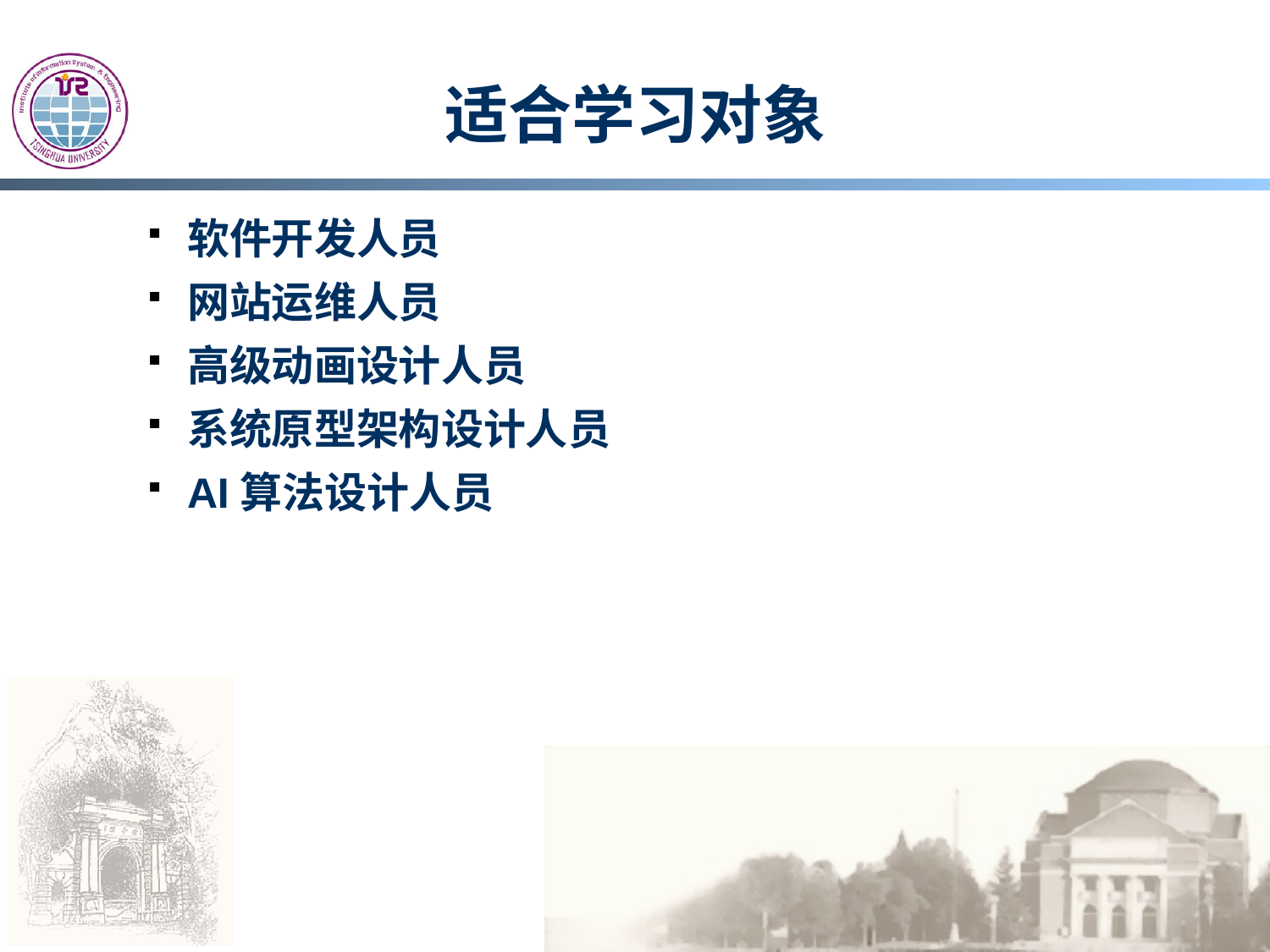

# 适合学习对象
软件开发人员
网站运维人员
高级动画设计人员
系统原型架构设计人员
AI算法设计人员